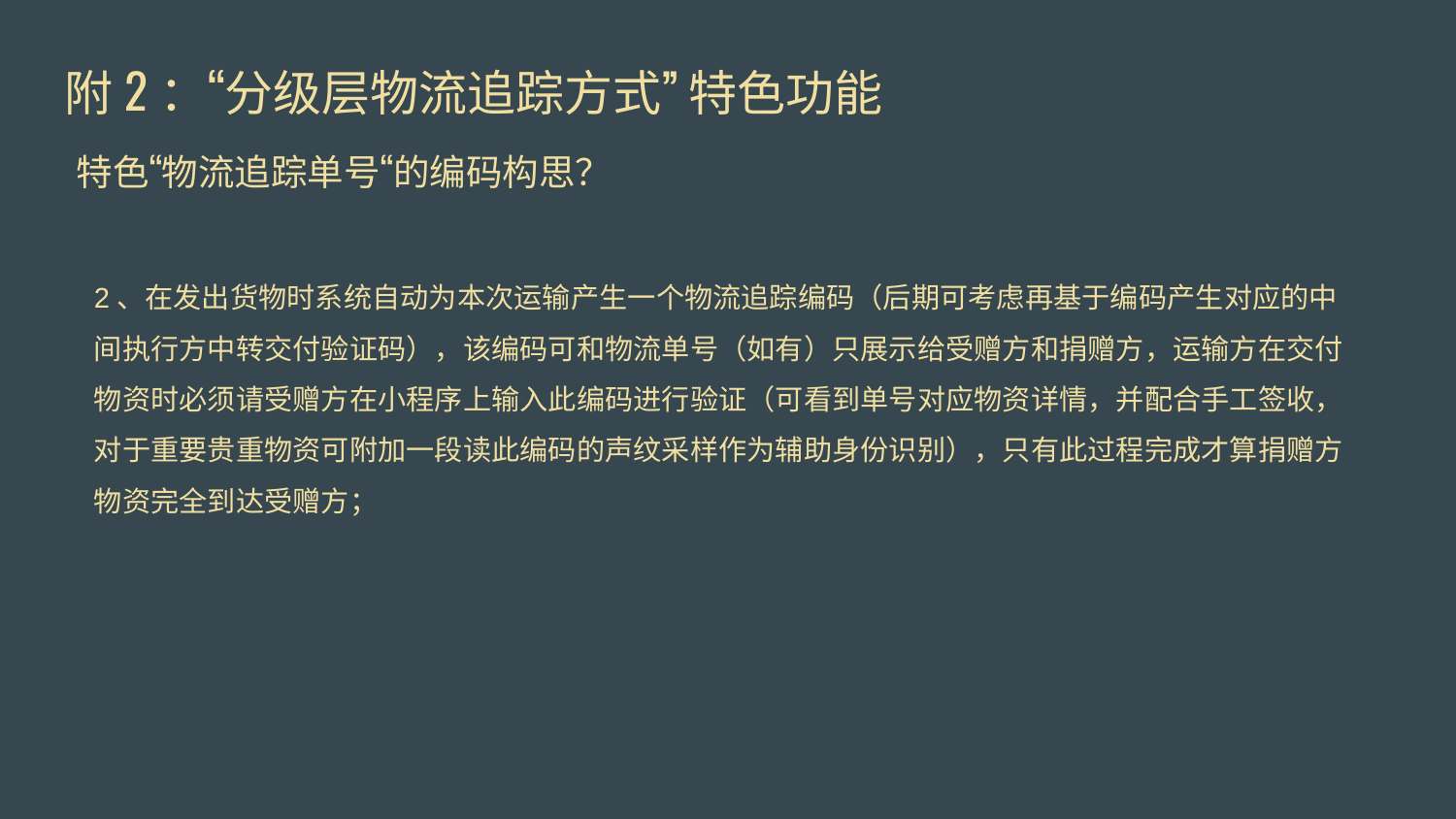

附2：“分级层物流追踪方式” 特色功能
# 特色“物流追踪单号“的编码构思？
2、在发出货物时系统自动为本次运输产生一个物流追踪编码（后期可考虑再基于编码产生对应的中间执行方中转交付验证码），该编码可和物流单号（如有）只展示给受赠方和捐赠方，运输方在交付物资时必须请受赠方在小程序上输入此编码进行验证（可看到单号对应物资详情，并配合手工签收，对于重要贵重物资可附加一段读此编码的声纹采样作为辅助身份识别），只有此过程完成才算捐赠方物资完全到达受赠方；